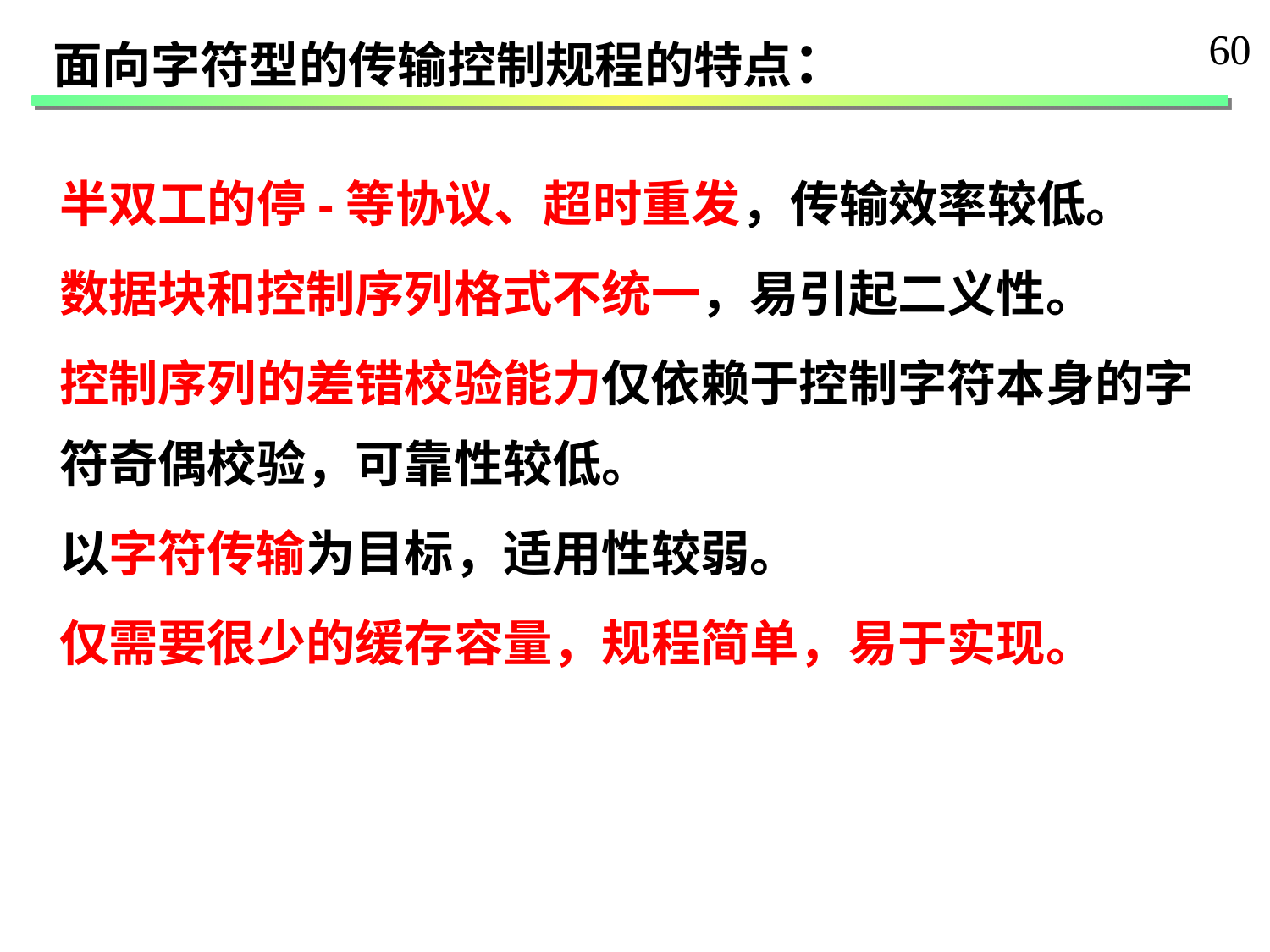

面向字符型的传输控制规程的特点：
60

半双工的停-等协议、超时重发，传输效率较低。
数据块和控制序列格式不统一，易引起二义性。
控制序列的差错校验能力仅依赖于控制字符本身的字符奇偶校验，可靠性较低。
以字符传输为目标，适用性较弱。
仅需要很少的缓存容量，规程简单，易于实现。